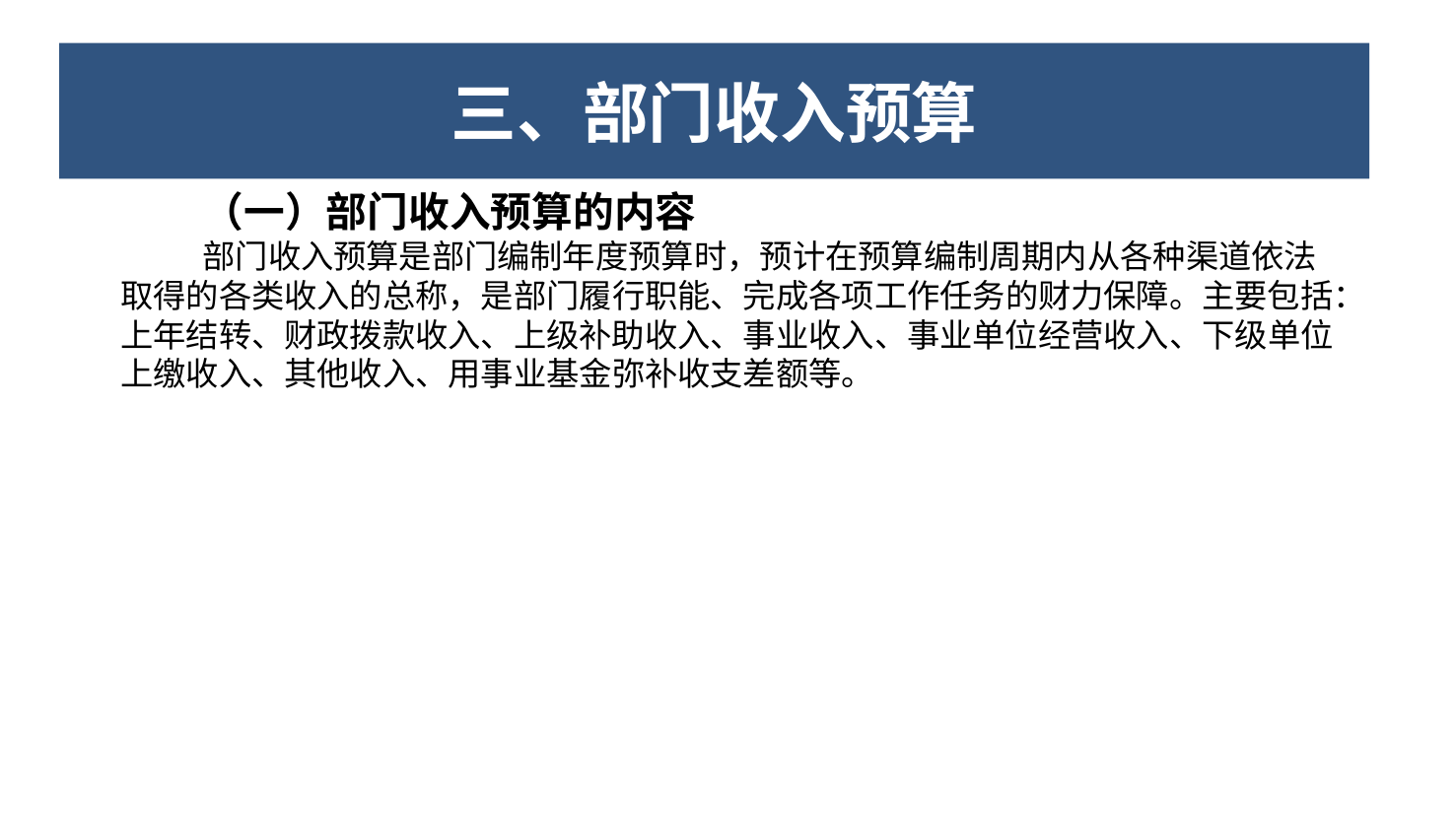

四、部门收入预算的编制
三、部门收入预算
（一）部门收入预算的内容
部门收入预算是部门编制年度预算时，预计在预算编制周期内从各种渠道依法取得的各类收入的总称，是部门履行职能、完成各项工作任务的财力保障。主要包括：上年结转、财政拨款收入、上级补助收入、事业收入、事业单位经营收入、下级单位上缴收入、其他收入、用事业基金弥补收支差额等。